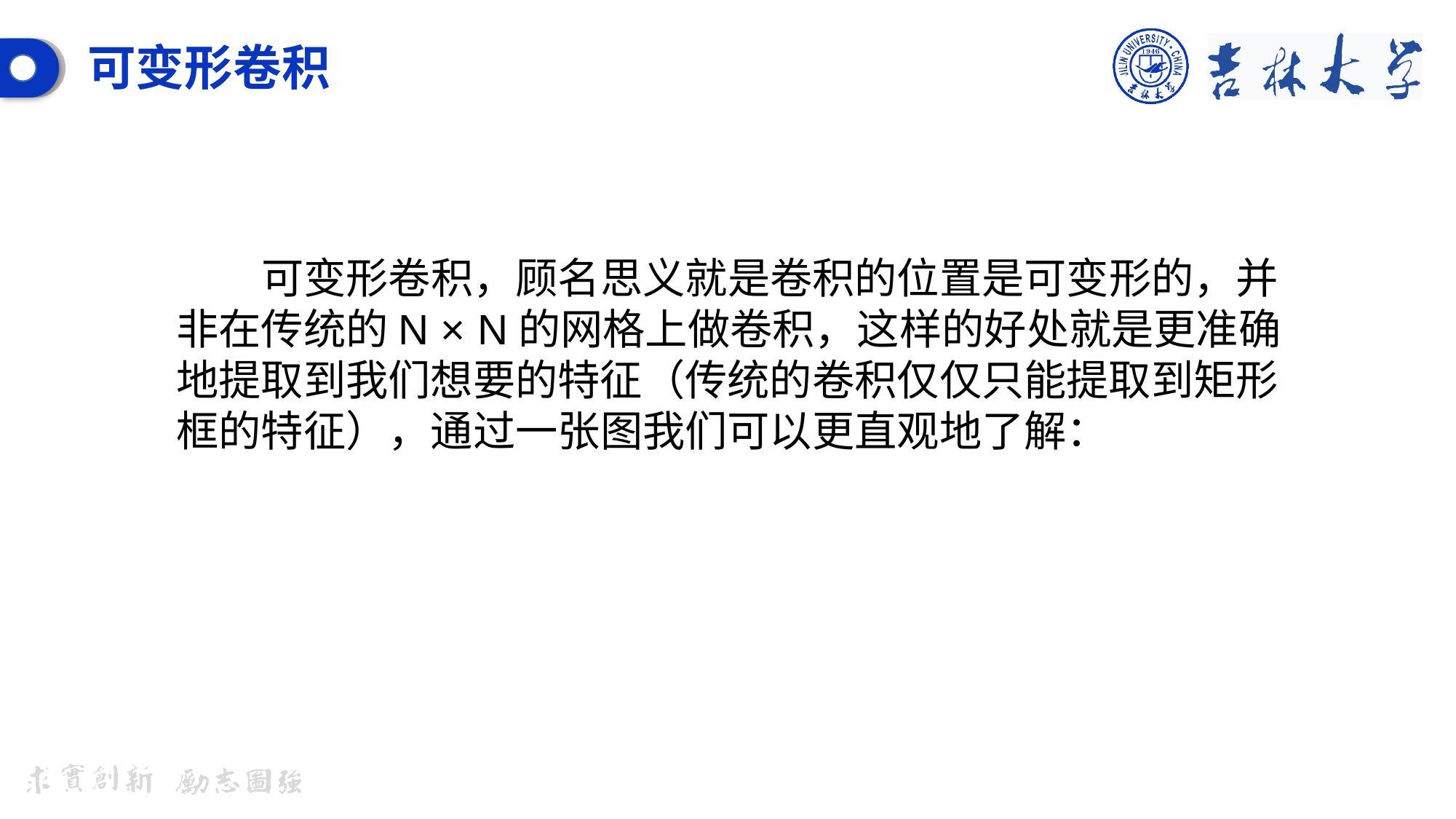

可变形卷积
可变形卷积，顾名思义就是卷积的位置是可变形的，并非在传统的N × N的网格上做卷积，这样的好处就是更准确地提取到我们想要的特征（传统的卷积仅仅只能提取到矩形框的特征），通过一张图我们可以更直观地了解：